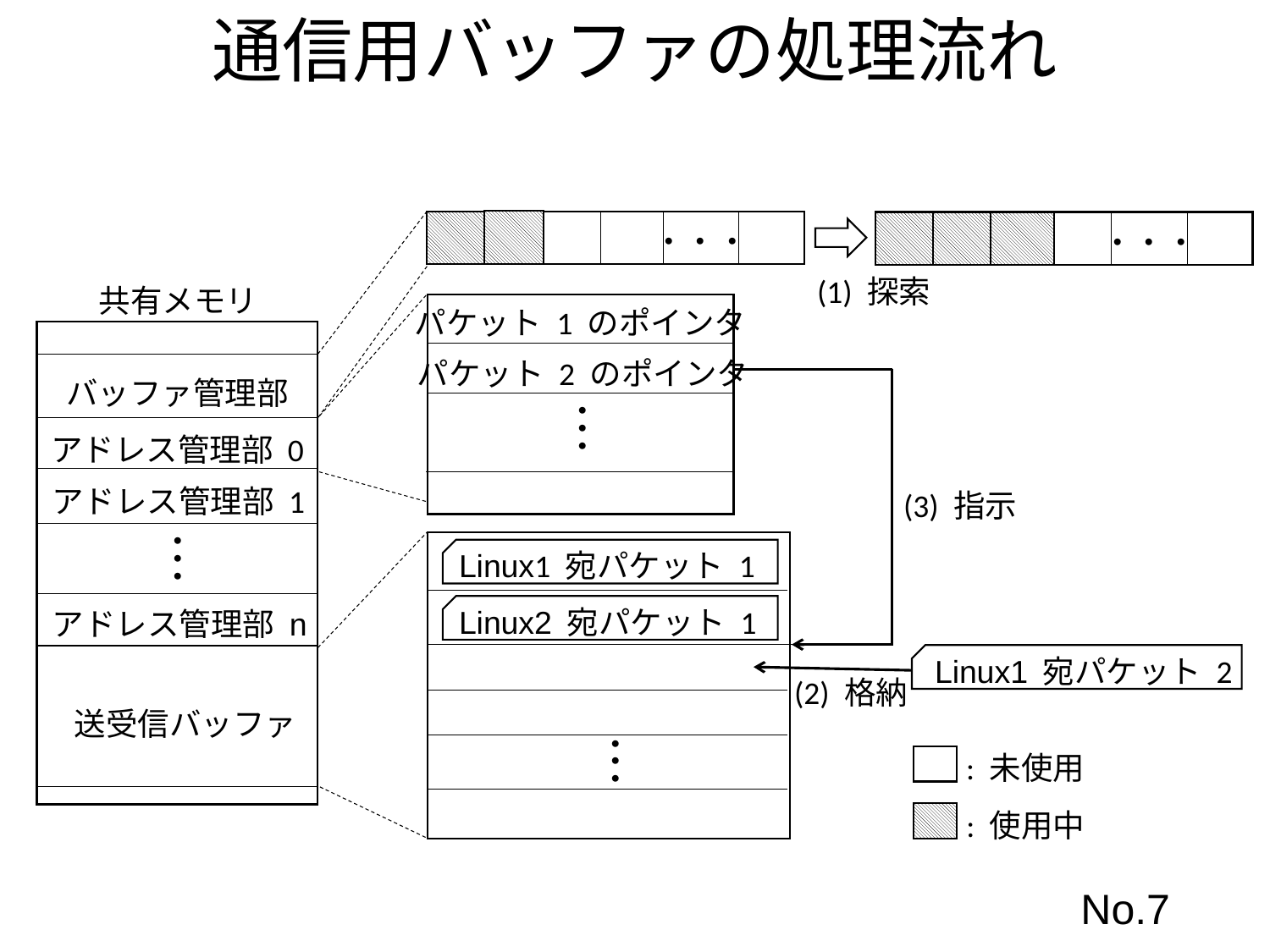

通信用バッファの処理流れ

・・・

・・・

(1) 探索
共有メモリ

パケット 1 のポインタ

パケット 2 のポインタ
バッファ管理部
・
・
・
アドレス管理部 0
アドレス管理部 1
(3) 指示

・
・
・
 Linux1 宛パケット 1

 Linux2 宛パケット 1

アドレス管理部 n
 Linux1 宛パケット 2

(2) 格納
送受信バッファ
・
・
・
: 未使用

: 使用中

No.7